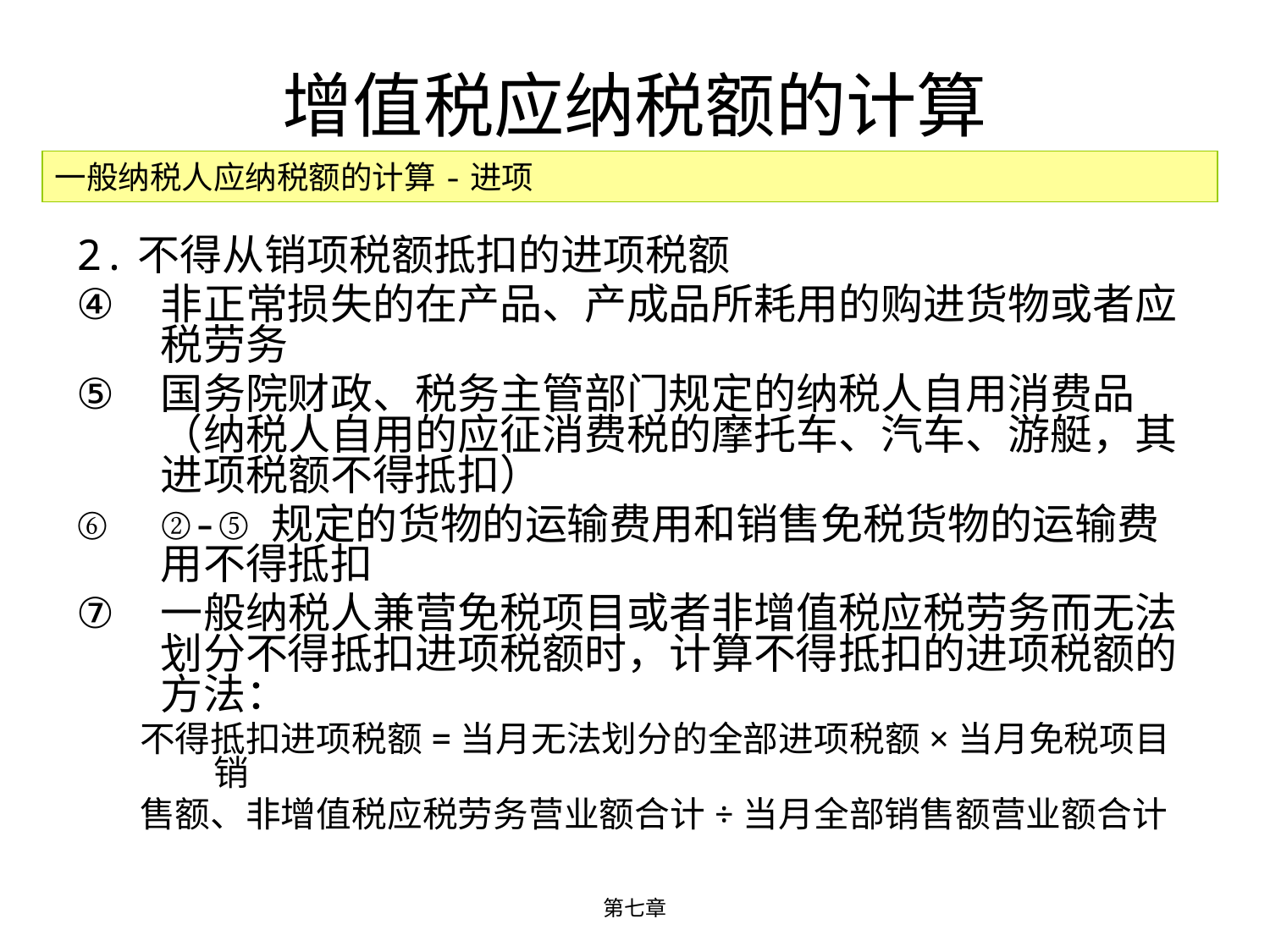

# 增值税应纳税额的计算
一般纳税人应纳税额的计算-进项
2.不得从销项税额抵扣的进项税额
非正常损失的在产品、产成品所耗用的购进货物或者应税劳务
国务院财政、税务主管部门规定的纳税人自用消费品（纳税人自用的应征消费税的摩托车、汽车、游艇，其进项税额不得抵扣）
②-⑤规定的货物的运输费用和销售免税货物的运输费用不得抵扣
一般纳税人兼营免税项目或者非增值税应税劳务而无法划分不得抵扣进项税额时，计算不得抵扣的进项税额的方法：
不得抵扣进项税额=当月无法划分的全部进项税额×当月免税项目销
售额、非增值税应税劳务营业额合计÷当月全部销售额营业额合计

第七章
70